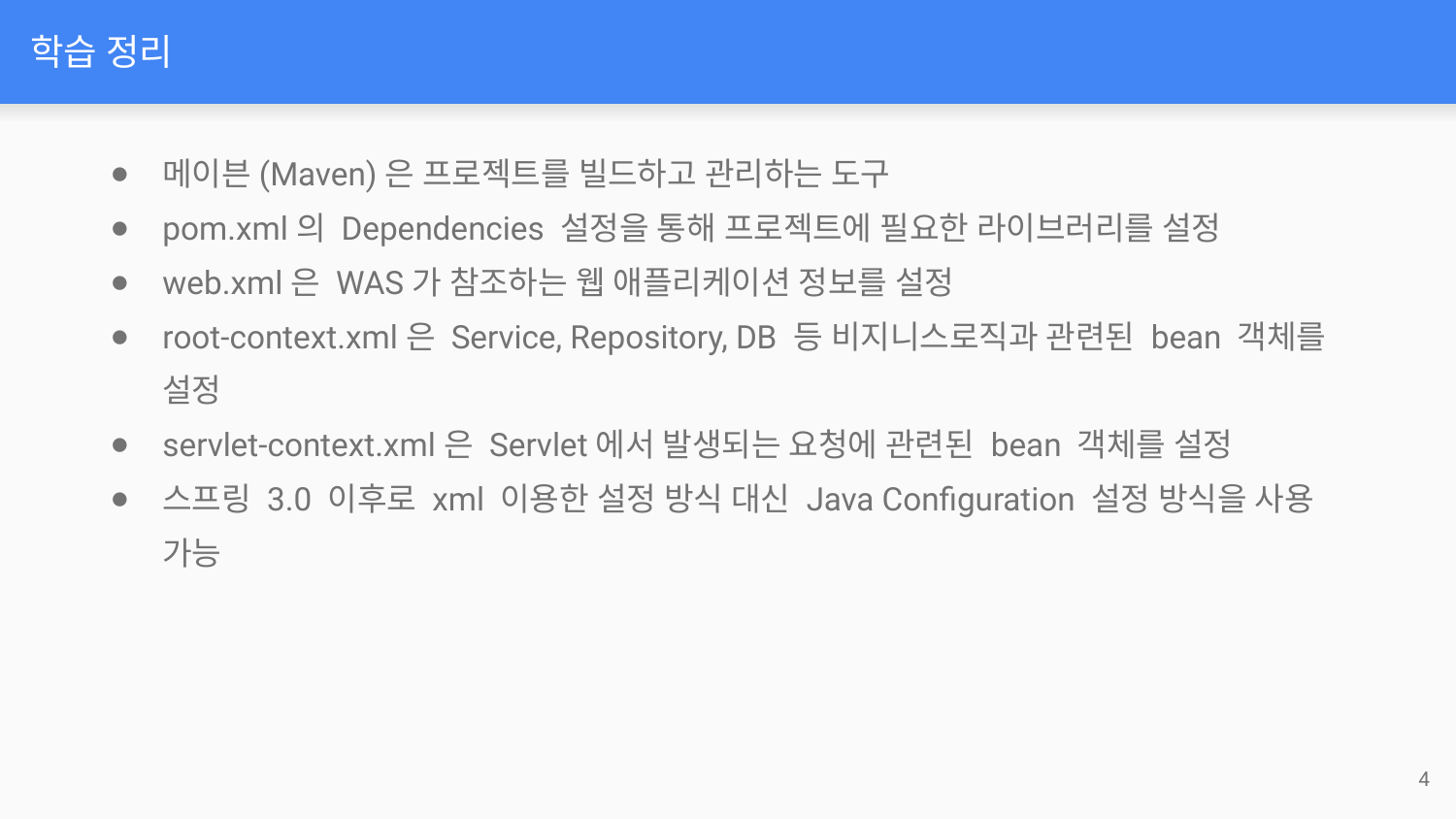

# 학습 정리
메이븐(Maven)은 프로젝트를 빌드하고 관리하는 도구
pom.xml의 Dependencies 설정을 통해 프로젝트에 필요한 라이브러리를 설정
web.xml은 WAS가 참조하는 웹 애플리케이션 정보를 설정
root-context.xml은 Service, Repository, DB 등 비지니스로직과 관련된 bean 객체를 설정
servlet-context.xml은 Servlet에서 발생되는 요청에 관련된 bean 객체를 설정
스프링 3.0 이후로 xml 이용한 설정 방식 대신 Java Configuration 설정 방식을 사용 가능
4